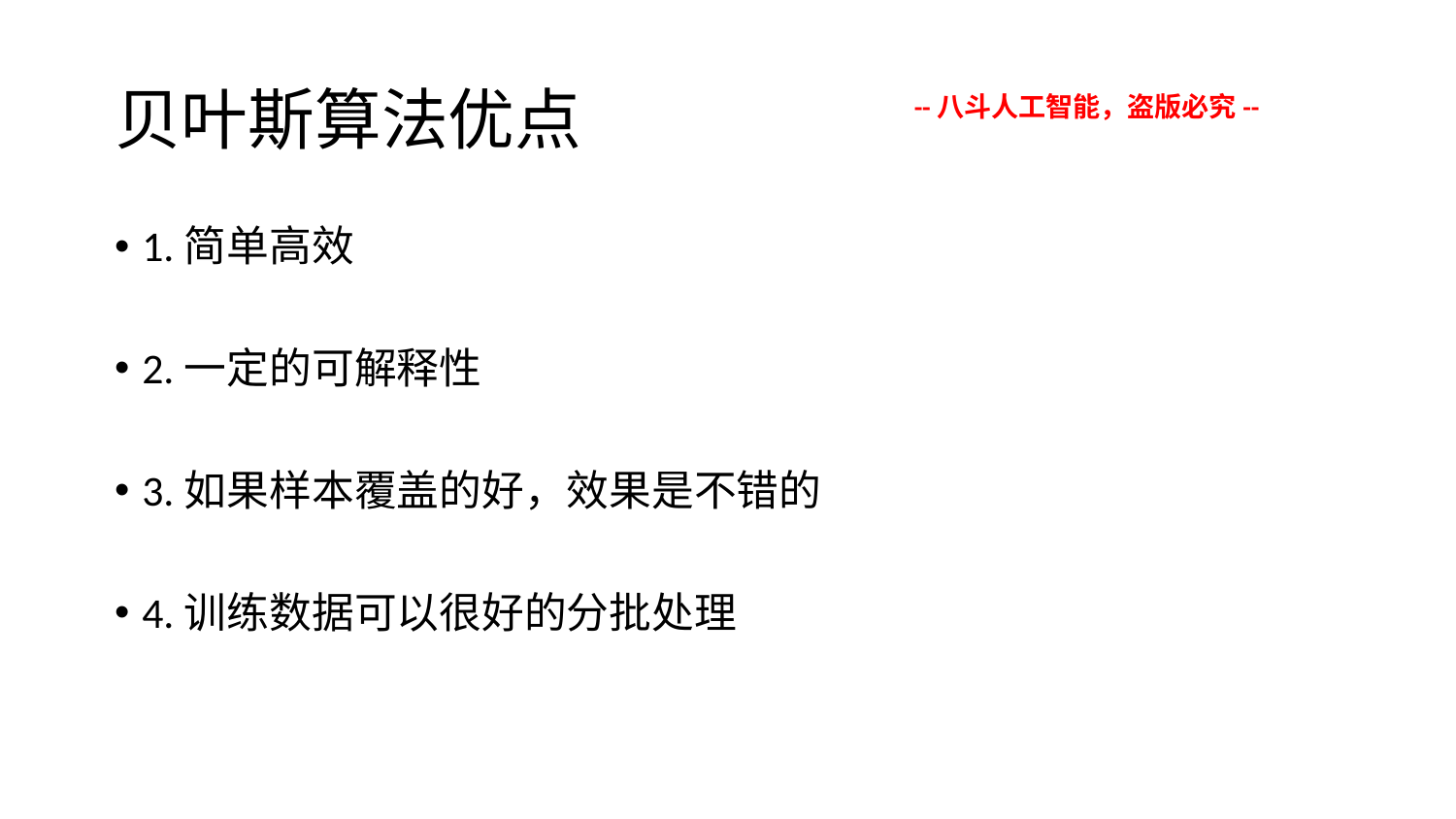

# 贝叶斯算法优点
--八斗人工智能，盗版必究--
1.简单高效

2.一定的可解释性

3.如果样本覆盖的好，效果是不错的

4.训练数据可以很好的分批处理